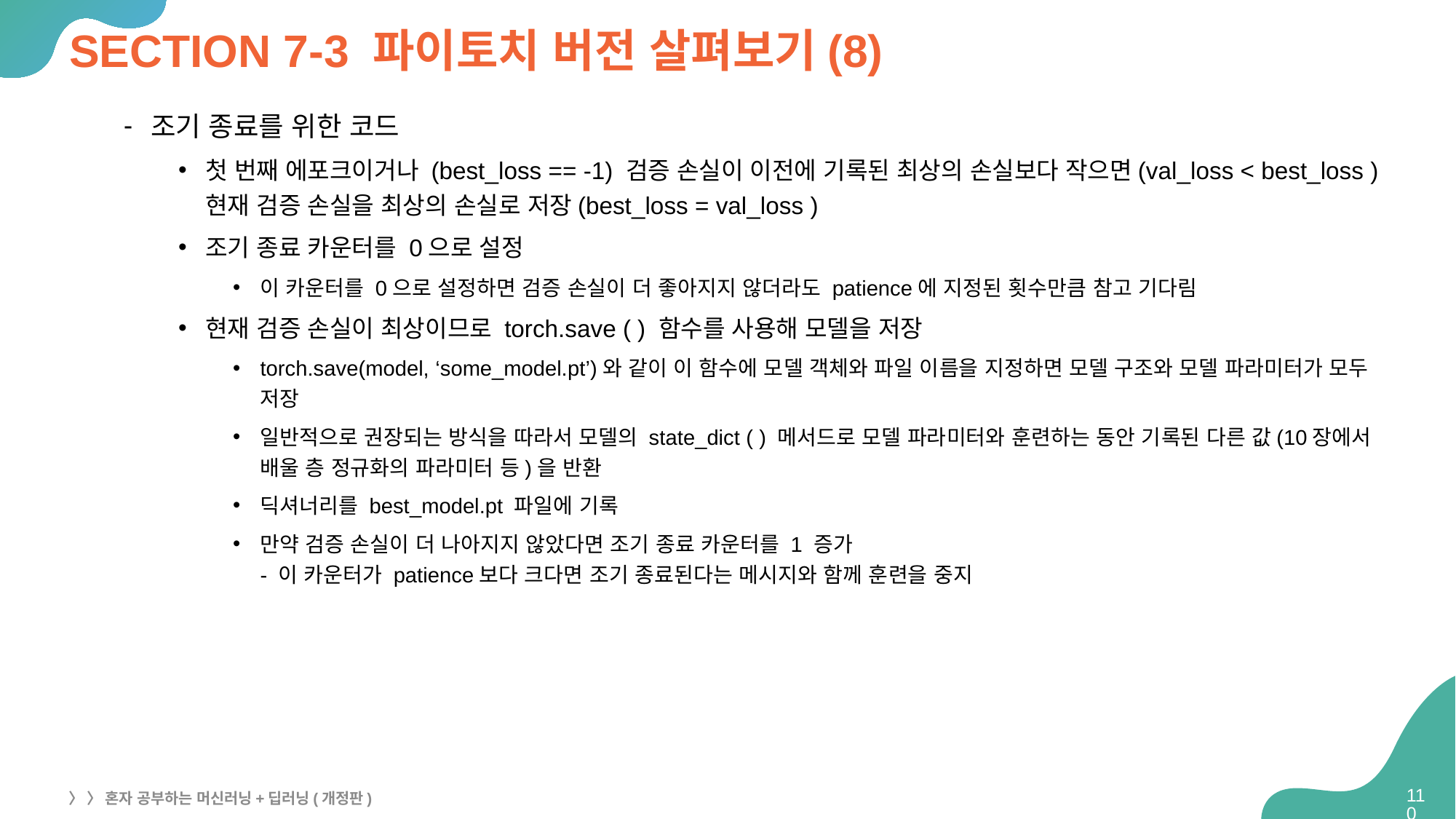

# SECTION 7-3 파이토치 버전 살펴보기(8)
조기 종료를 위한 코드
첫 번째 에포크이거나 (best_loss == -1) 검증 손실이 이전에 기록된 최상의 손실보다 작으면(val_loss < best_loss ) 현재 검증 손실을 최상의 손실로 저장(best_loss = val_loss )
조기 종료 카운터를 0으로 설정
이 카운터를 0으로 설정하면 검증 손실이 더 좋아지지 않더라도 patience에 지정된 횟수만큼 참고 기다림
현재 검증 손실이 최상이므로 torch.save ( ) 함수를 사용해 모델을 저장
torch.save(model, ‘some_model.pt’)와 같이 이 함수에 모델 객체와 파일 이름을 지정하면 모델 구조와 모델 파라미터가 모두 저장
일반적으로 권장되는 방식을 따라서 모델의 state_dict ( ) 메서드로 모델 파라미터와 훈련하는 동안 기록된 다른 값(10장에서 배울 층 정규화의 파라미터 등)을 반환
딕셔너리를 best_model.pt 파일에 기록
만약 검증 손실이 더 나아지지 않았다면 조기 종료 카운터를 1 증가
- 이 카운터가 patience보다 크다면 조기 종료된다는 메시지와 함께 훈련을 중지
110
〉 〉 혼자 공부하는 머신러닝+딥러닝(개정판)